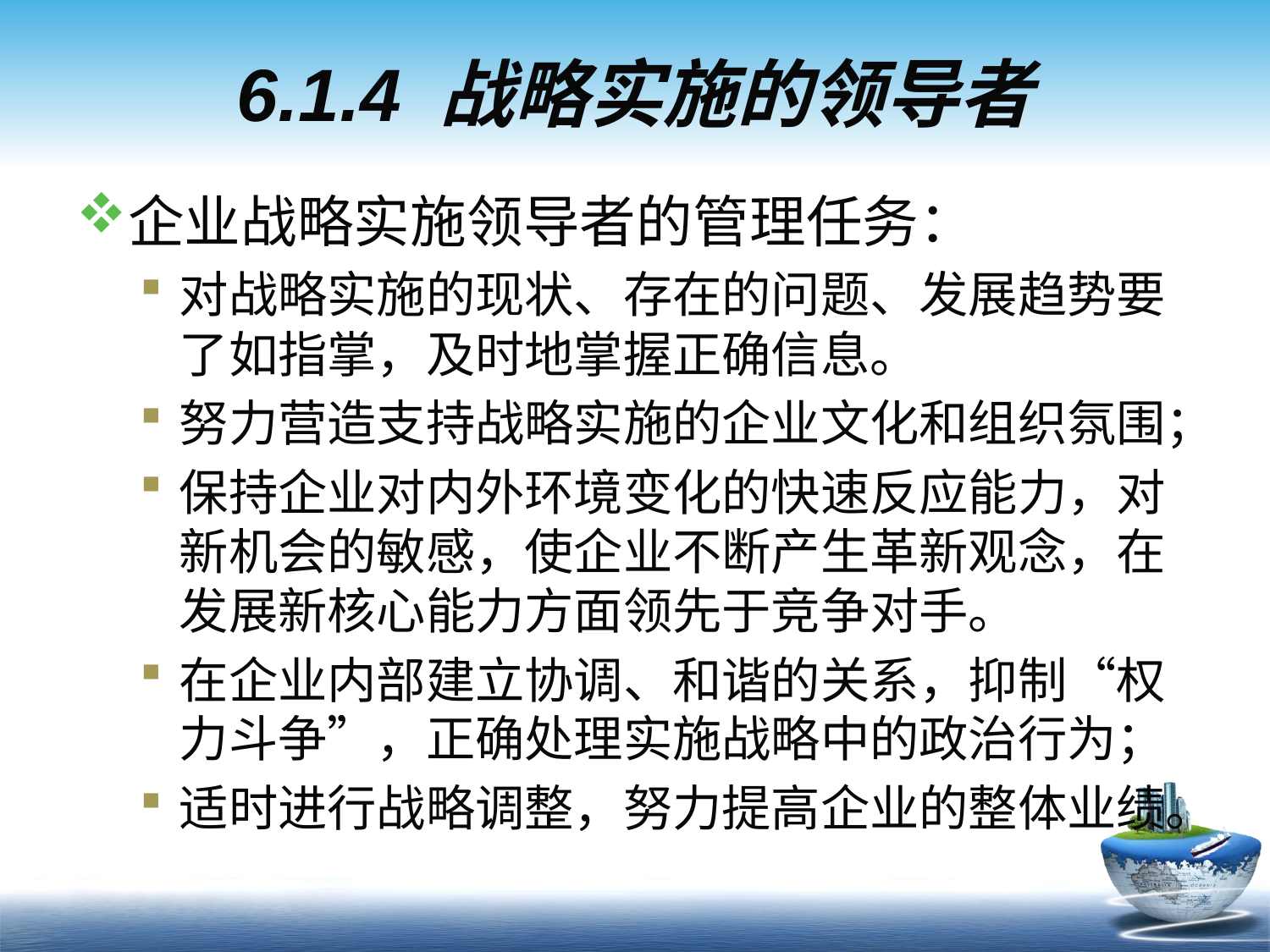

# 6.1.4 战略实施的领导者
企业战略实施领导者的管理任务：
对战略实施的现状、存在的问题、发展趋势要了如指掌，及时地掌握正确信息。
努力营造支持战略实施的企业文化和组织氛围；
保持企业对内外环境变化的快速反应能力，对新机会的敏感，使企业不断产生革新观念，在发展新核心能力方面领先于竞争对手。
在企业内部建立协调、和谐的关系，抑制“权力斗争”，正确处理实施战略中的政治行为；
适时进行战略调整，努力提高企业的整体业绩。